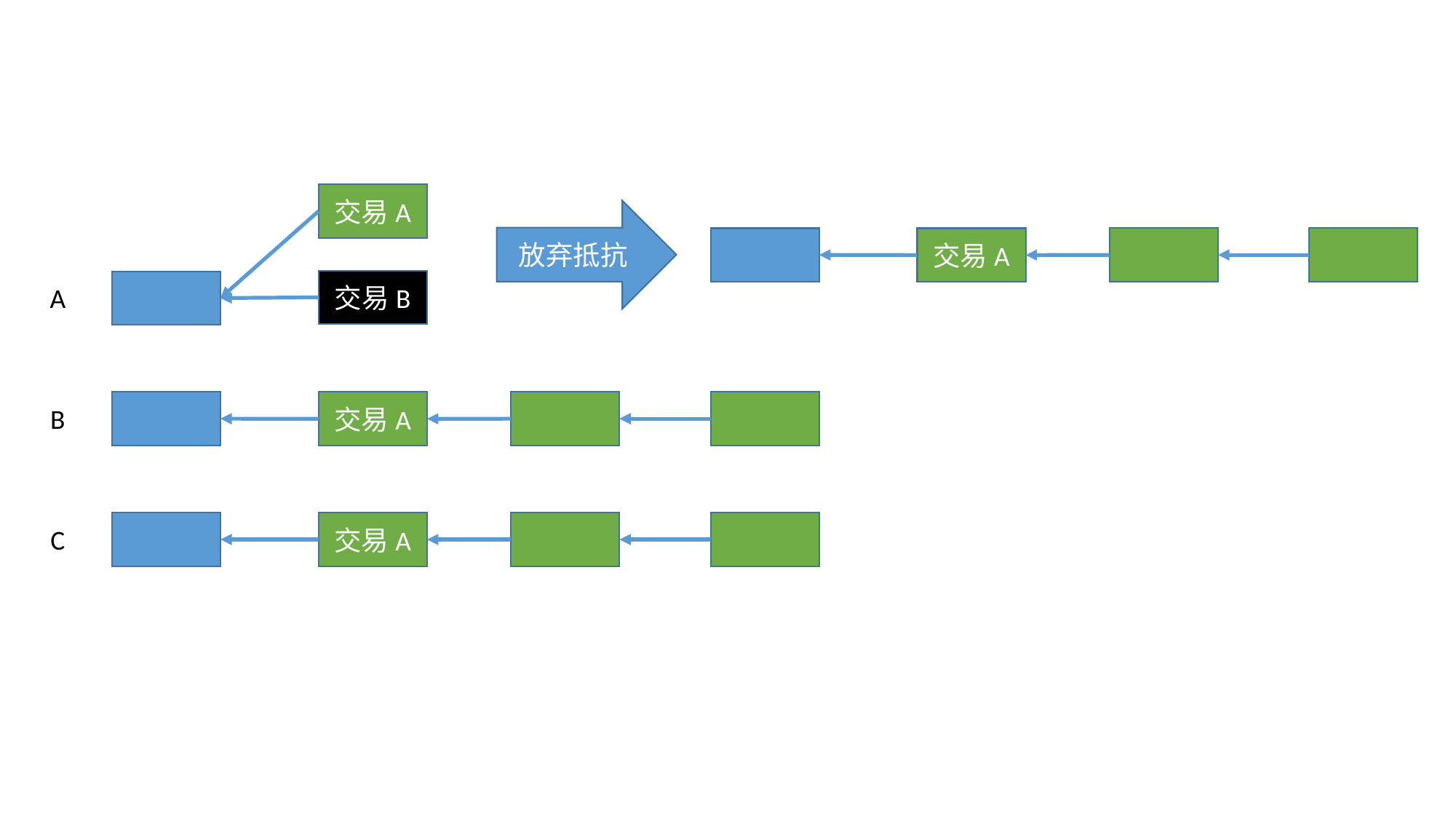

交易A
放弃抵抗

交易A
交易B

A

交易A
B

交易A

C